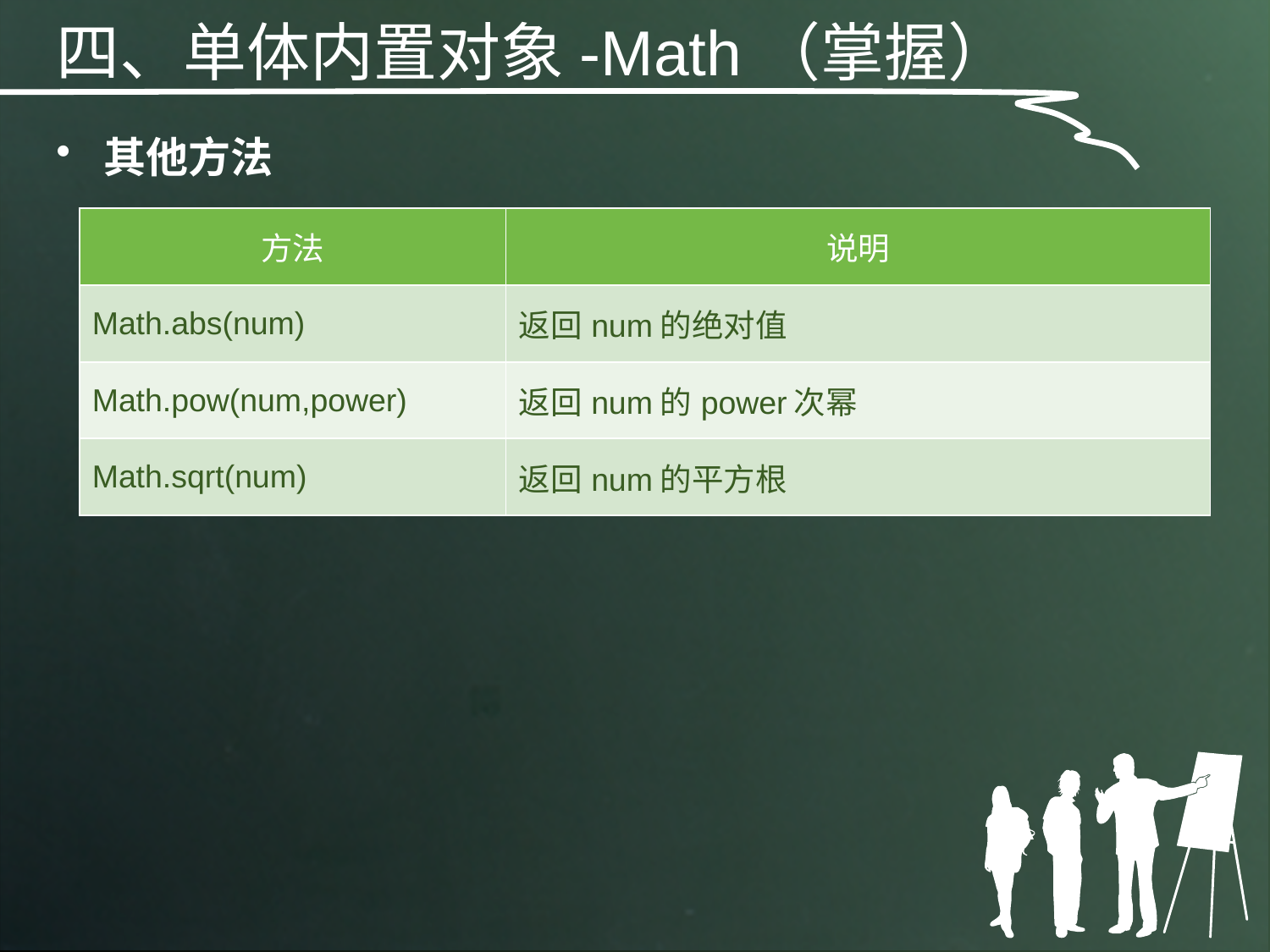

四、单体内置对象-Math（掌握）

其他方法

| 方法 | 说明 |
| --- | --- |
| Math.abs(num) | 返回num的绝对值 |
| Math.pow(num,power) | 返回num的power次幂 |
| Math.sqrt(num) | 返回num的平方根 |